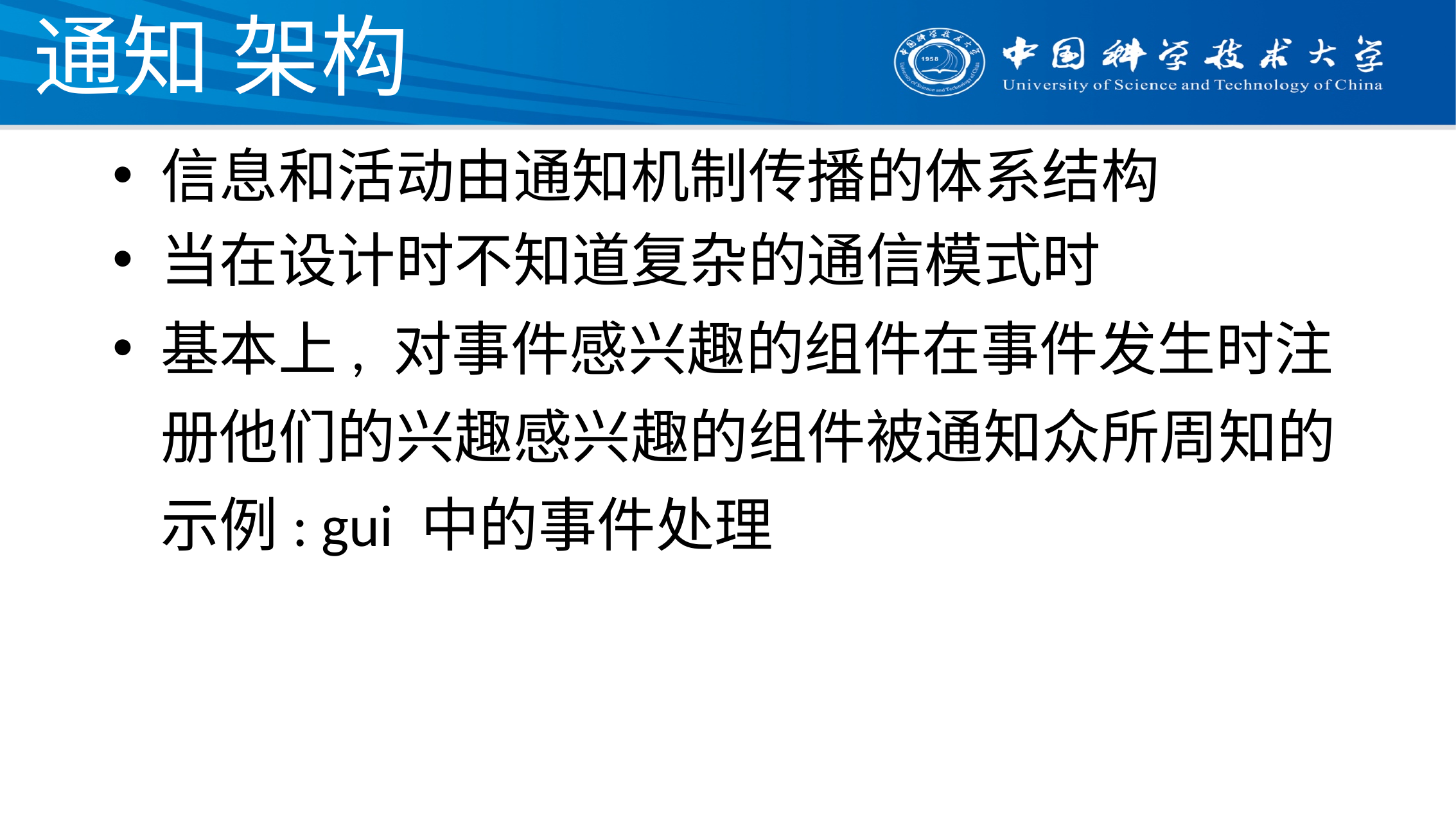

# 通知 架构
信息和活动由通知机制传播的体系结构
当在设计时不知道复杂的通信模式时
基本上, 对事件感兴趣的组件在事件发生时注册他们的兴趣感兴趣的组件被通知众所周知的示例: gui 中的事件处理